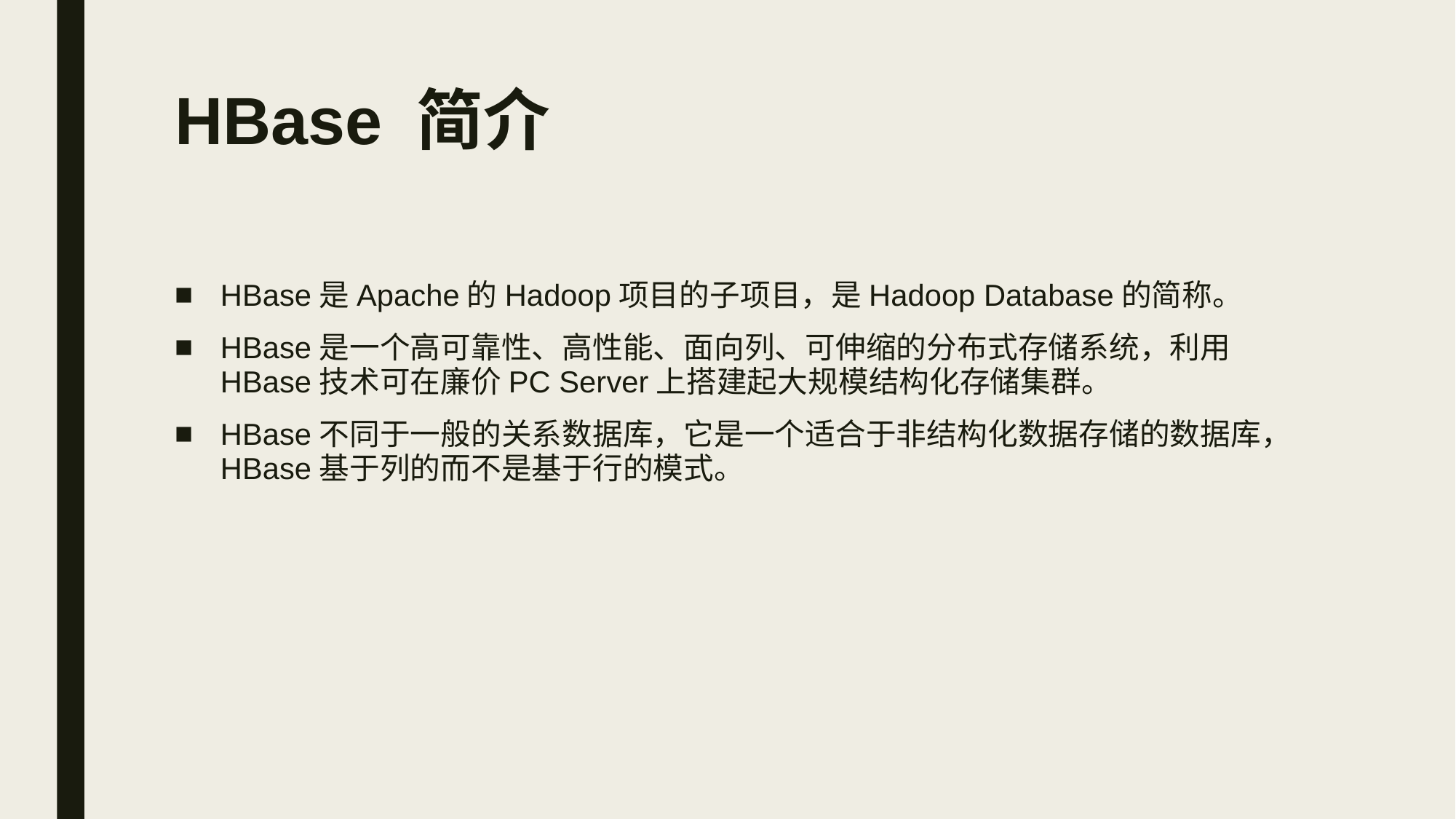

# HBase 简介
HBase是Apache的Hadoop项目的子项目，是Hadoop Database的简称。
HBase是一个高可靠性、高性能、面向列、可伸缩的分布式存储系统，利用HBase技术可在廉价PC Server上搭建起大规模结构化存储集群。
HBase不同于一般的关系数据库，它是一个适合于非结构化数据存储的数据库，HBase基于列的而不是基于行的模式。